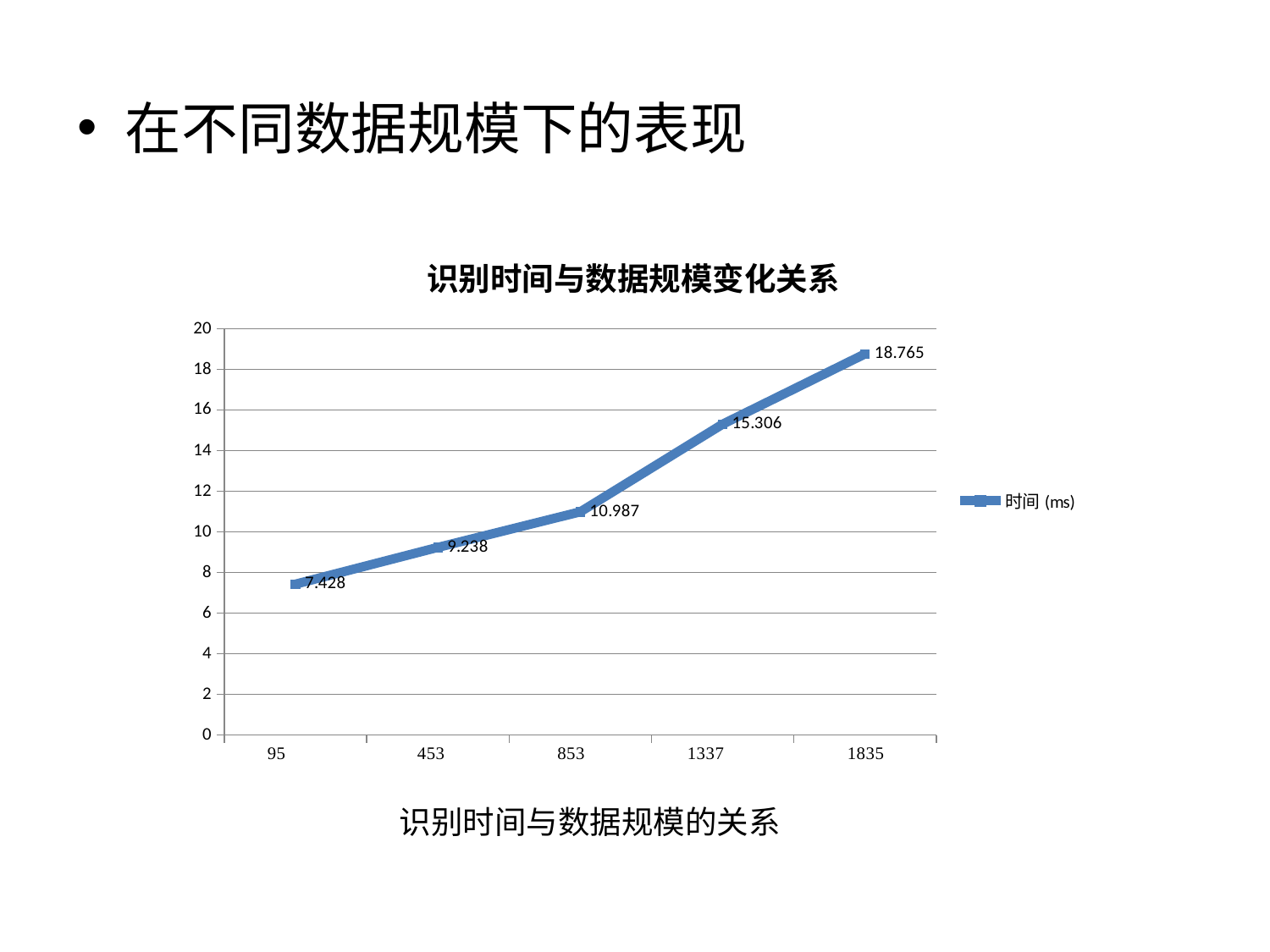

在不同数据规模下的表现

### Chart: 识别时间与数据规模变化关系

| Category | 时间(ms) |
|---|---|
识别时间与数据规模的关系